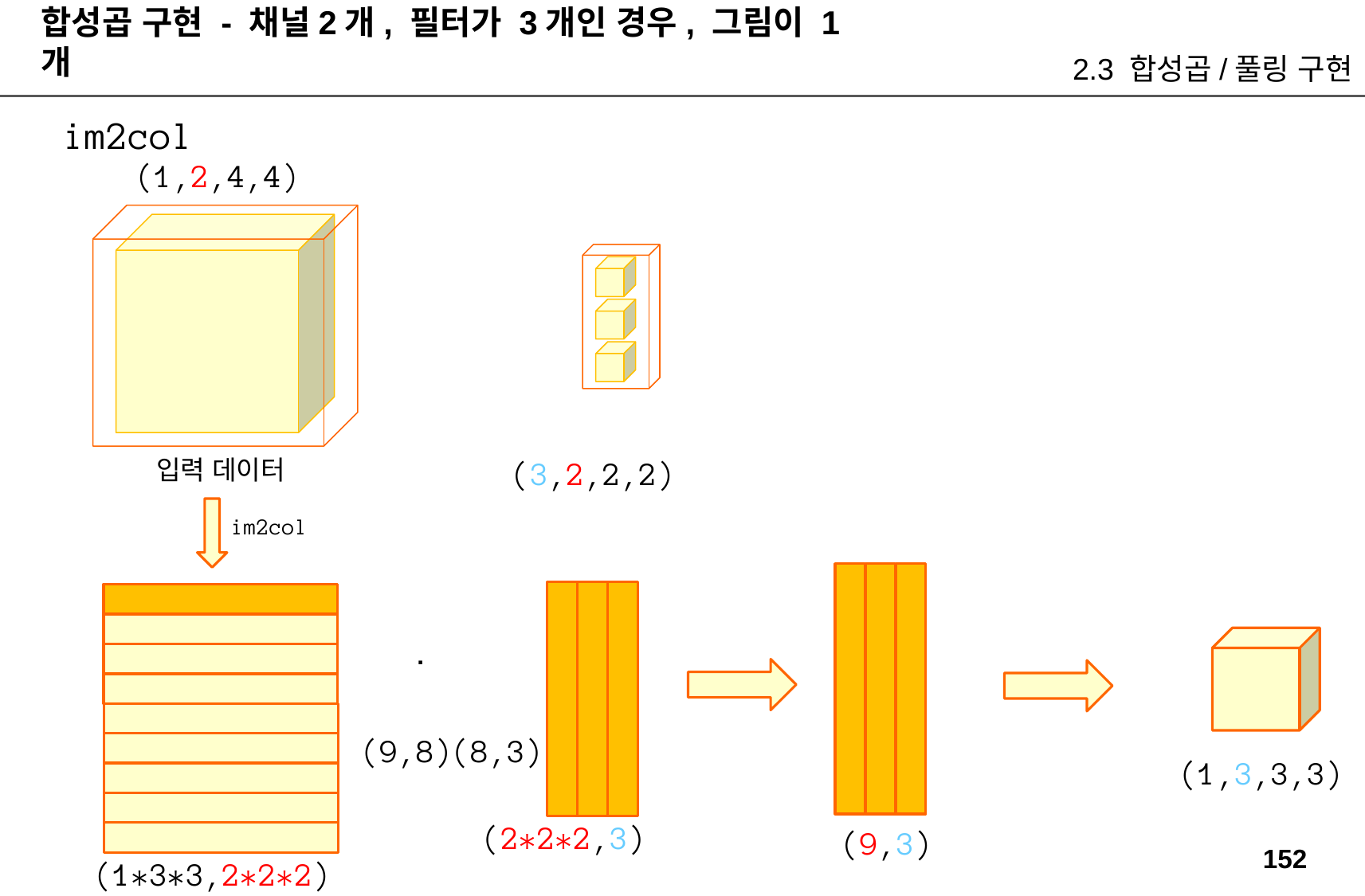

합성곱 구현 - 채널2개, 필터가 3개인 경우, 그림이 1개
2.3 합성곱/풀링 구현
im2col
(1,2,4,4)

(3,2,2,2)
입력 데이터

im2col

.

(9,8)(8,3)

(1,3,3,3)

(2*2*2,3)
(9,3)

(1*3*3,2*2*2)